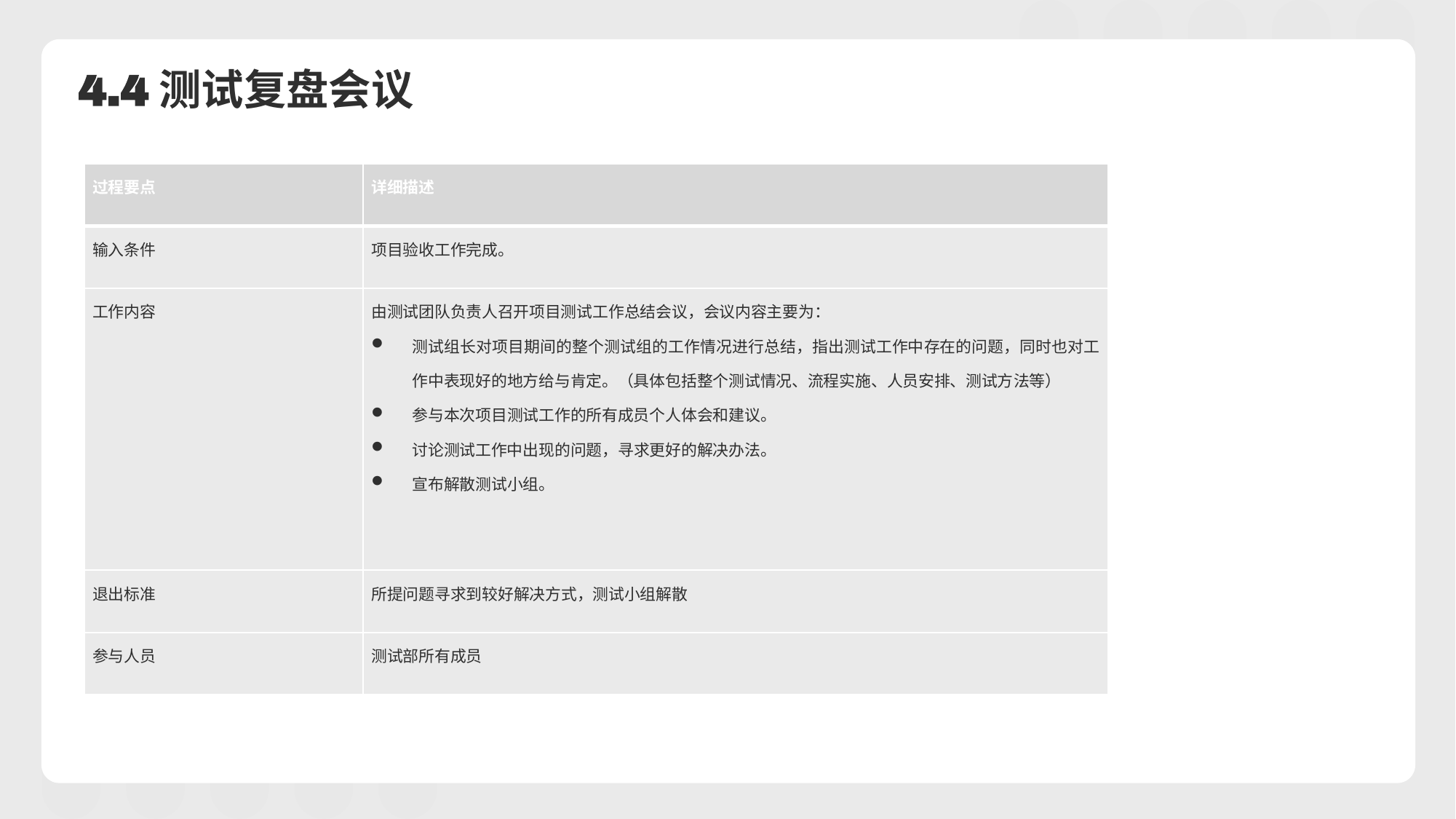

4.4测试复盘会议

| 过程要点 | 详细描述 |
| --- | --- |
| 输入条件 | 项目验收工作完成。 |
| 工作内容 | 由测试团队负责人召开项目测试工作总结会议，会议内容主要为： 测试组长对项目期间的整个测试组的工作情况进行总结，指出测试工作中存在的问题，同时也对工作中表现好的地方给与肯定。（具体包括整个测试情况、流程实施、人员安排、测试方法等） 参与本次项目测试工作的所有成员个人体会和建议。 讨论测试工作中出现的问题，寻求更好的解决办法。 宣布解散测试小组。 |
| 退出标准 | 所提问题寻求到较好解决方式，测试小组解散 |
| 参与人员 | 测试部所有成员 |